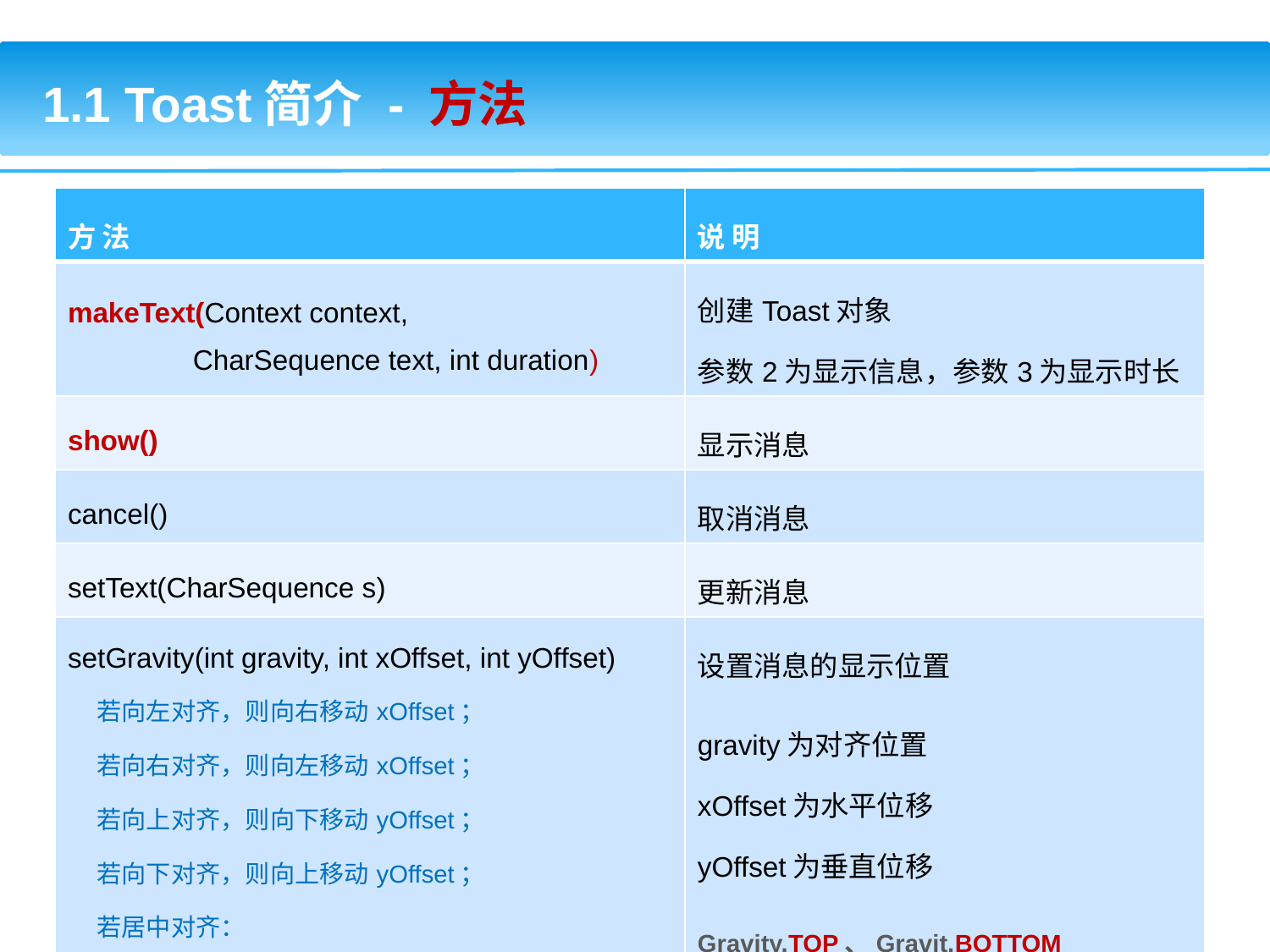

1.1 Toast简介 - 方法
| 方 法 | 说 明 |
| --- | --- |
| makeText(Context context, CharSequence text, int duration) | 创建Toast对象 参数2为显示信息，参数3为显示时长 |
| show() | 显示消息 |
| cancel() | 取消消息 |
| setText(CharSequence s) | 更新消息 |
| setGravity(int gravity, int xOffset, int yOffset) 若向左对齐，则向右移动xOffset； 若向右对齐，则向左移动xOffset； 若向上对齐，则向下移动yOffset； 若向下对齐，则向上移动yOffset； 若居中对齐： xOffset为负时向左移动，为正时向右移动 yOffset为正时向上移动，为负时向下移动 | 设置消息的显示位置 gravity为对齐位置 xOffset为水平位移 yOffset为垂直位移 Gravity.TOP、Gravit.BOTTOM Gravity.LEFT、Gravity.RIGHT、Gravity.CENTER |